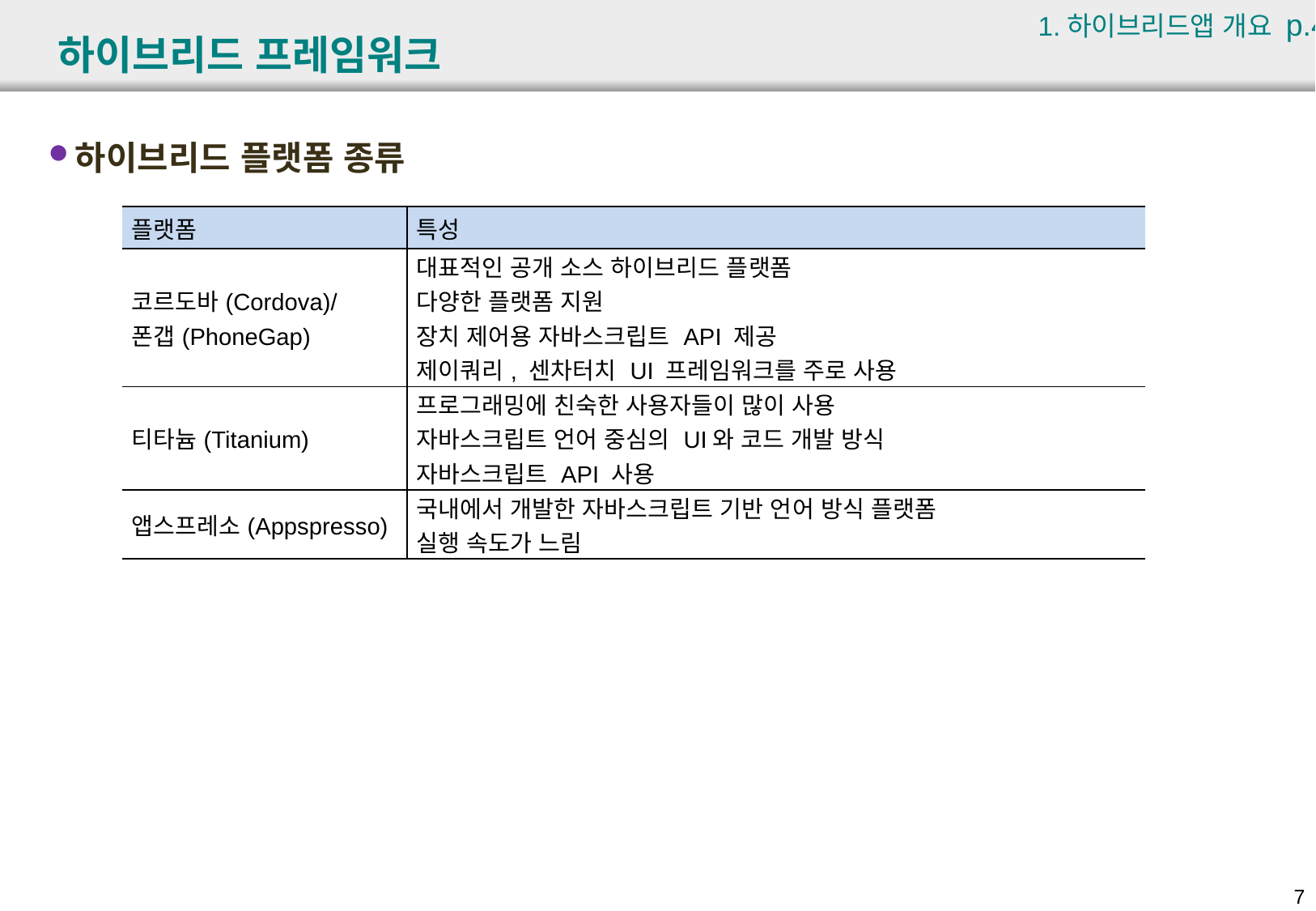

1.하이브리드앱 개요 p.481
# 하이브리드 프레임워크
하이브리드 플랫폼 종류

| 플랫폼 | 특성 |
| --- | --- |
| 코르도바(Cordova)/ 폰갭(PhoneGap) | 대표적인 공개 소스 하이브리드 플랫폼 다양한 플랫폼 지원 장치 제어용 자바스크립트 API 제공 제이쿼리, 센차터치 UI 프레임워크를 주로 사용 |
| 티타늄(Titanium) | 프로그래밍에 친숙한 사용자들이 많이 사용 자바스크립트 언어 중심의 UI와 코드 개발 방식 자바스크립트 API 사용 |
| 앱스프레소(Appspresso) | 국내에서 개발한 자바스크립트 기반 언어 방식 플랫폼 실행 속도가 느림 |